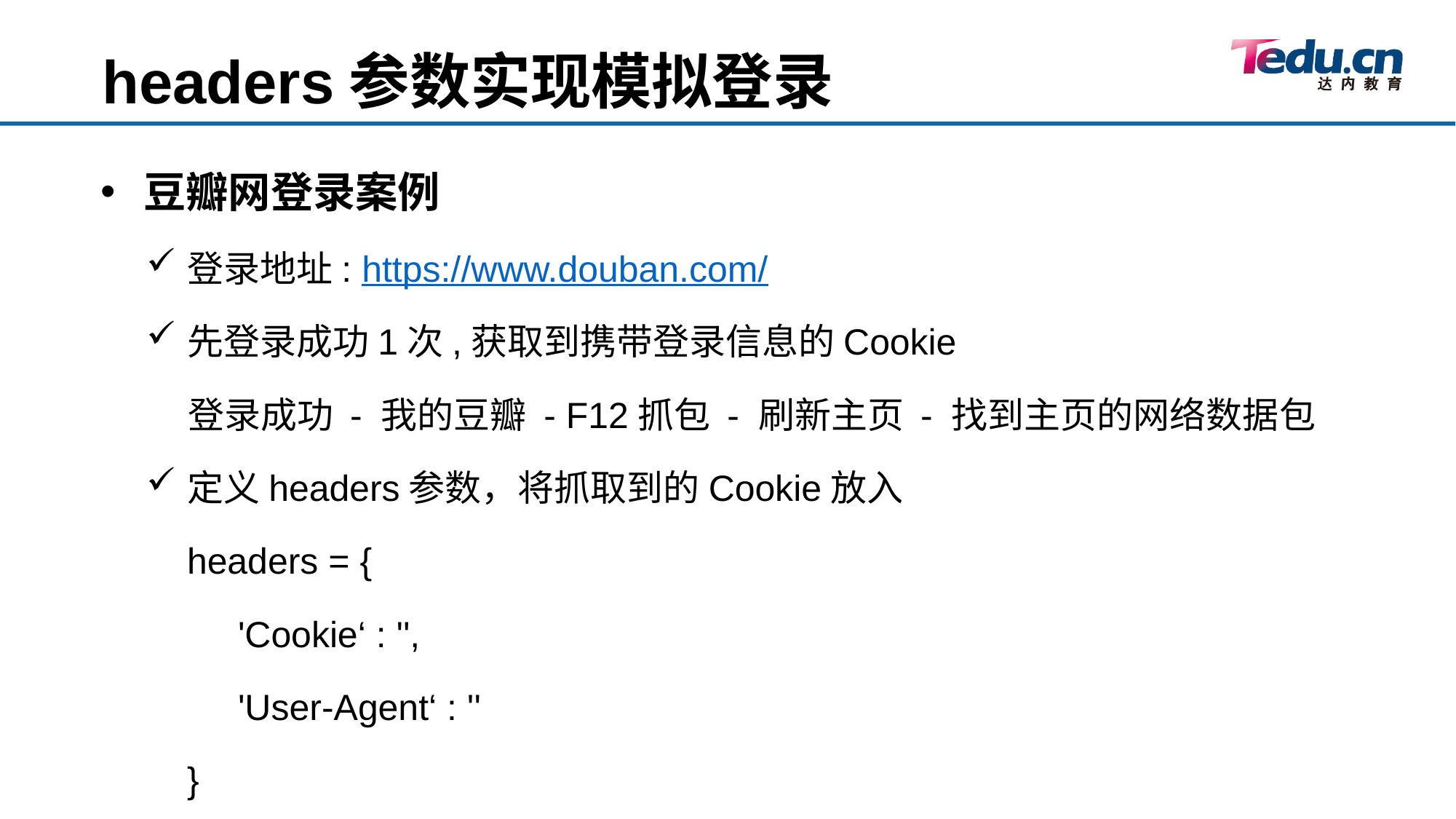

headers参数实现模拟登录
豆瓣网登录案例
登录地址: https://www.douban.com/
先登录成功1次,获取到携带登录信息的Cookie
    登录成功 - 我的豆瓣 - F12抓包 - 刷新主页 - 找到主页的网络数据包
定义headers参数，将抓取到的Cookie放入
    headers = {
         'Cookie‘ : '',
         'User-Agent‘ : ''
    }